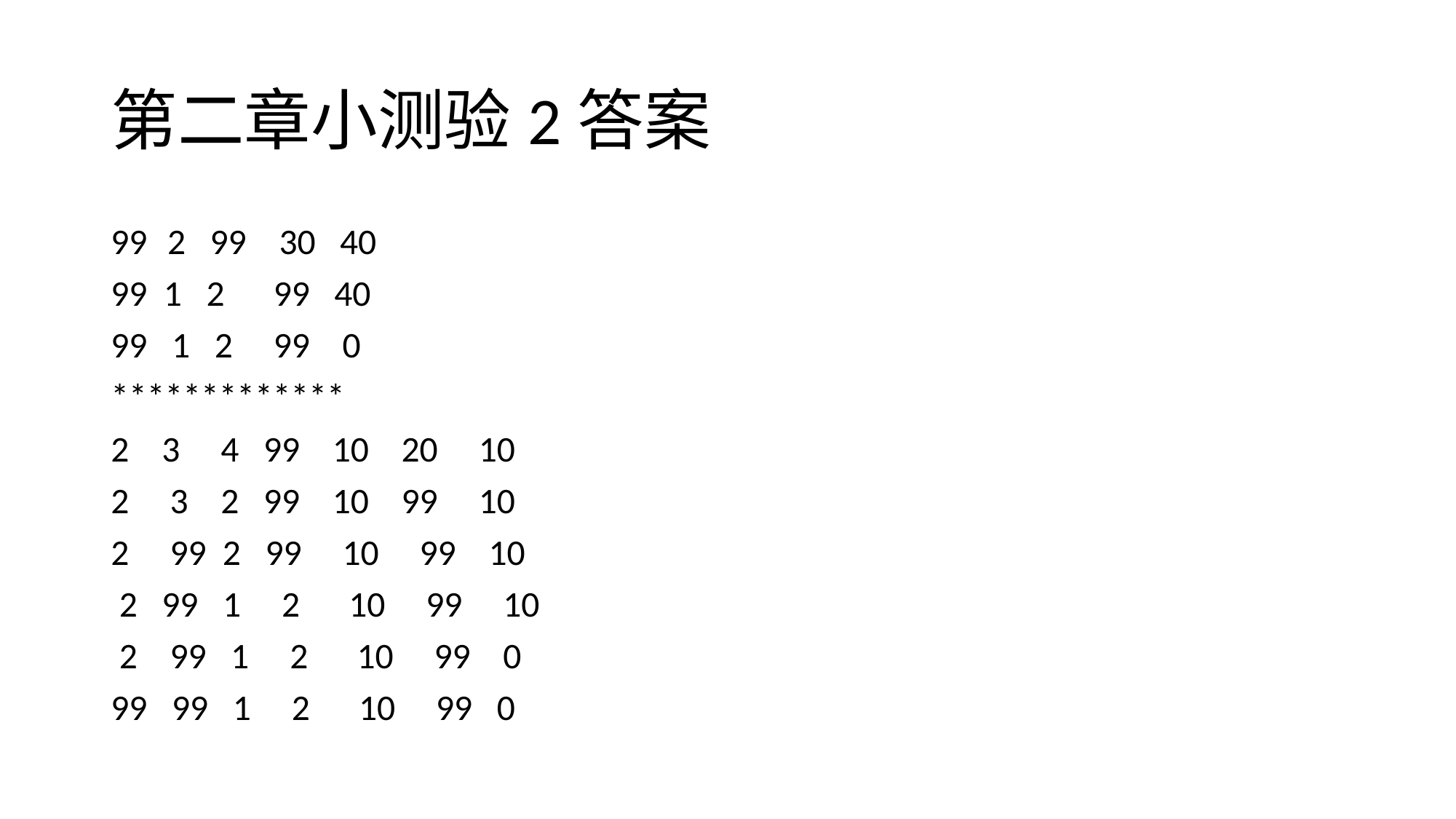

# 第二章小测验2答案
2   99    30   40
99  1   2      99   40
99   1   2     99    0
*************
2    3     4   99    10    20     10
2     3    2   99    10    99     10
2     99  2   99     10     99    10
 2   99   1     2      10     99     10
 2    99   1     2      10     99    0
99   99   1     2      10     99   0